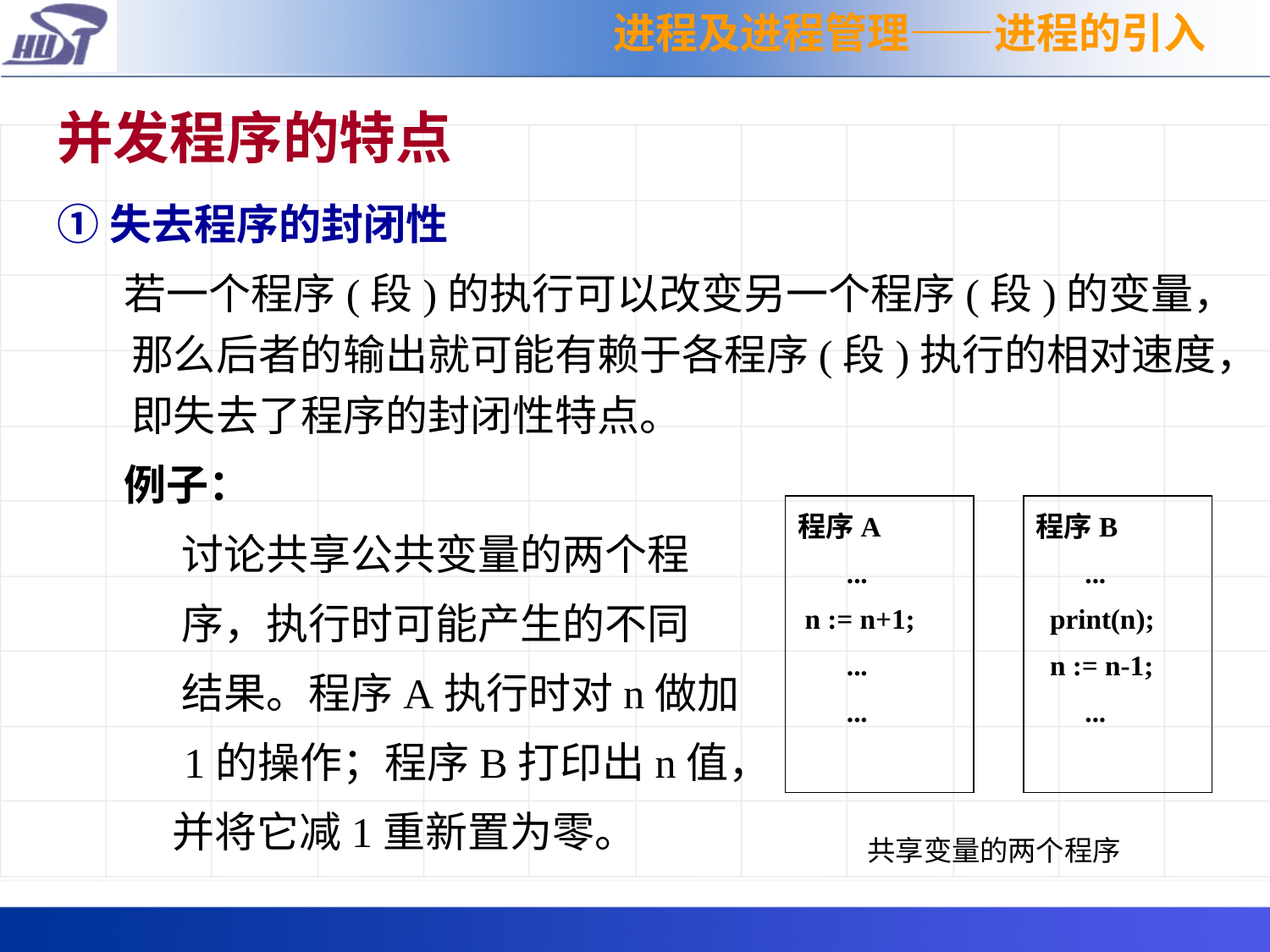

进程及进程管理——进程的引入
并发程序的特点
①失去程序的封闭性
      若一个程序(段)的执行可以改变另一个程序(段)的变量，那么后者的输出就可能有赖于各程序(段)执行的相对速度，即失去了程序的封闭性特点。
      例子：
            讨论共享公共变量的两个程
            序，执行时可能产生的不同
            结果。程序A执行时对n做加
            1的操作；程序B打印出n值，
           并将它减1重新置为零。
程序A
       ...
 n := n+1;
       ...
       ...
程序B
       ...
  print(n);
  n := n-1;
       ...
共享变量的两个程序